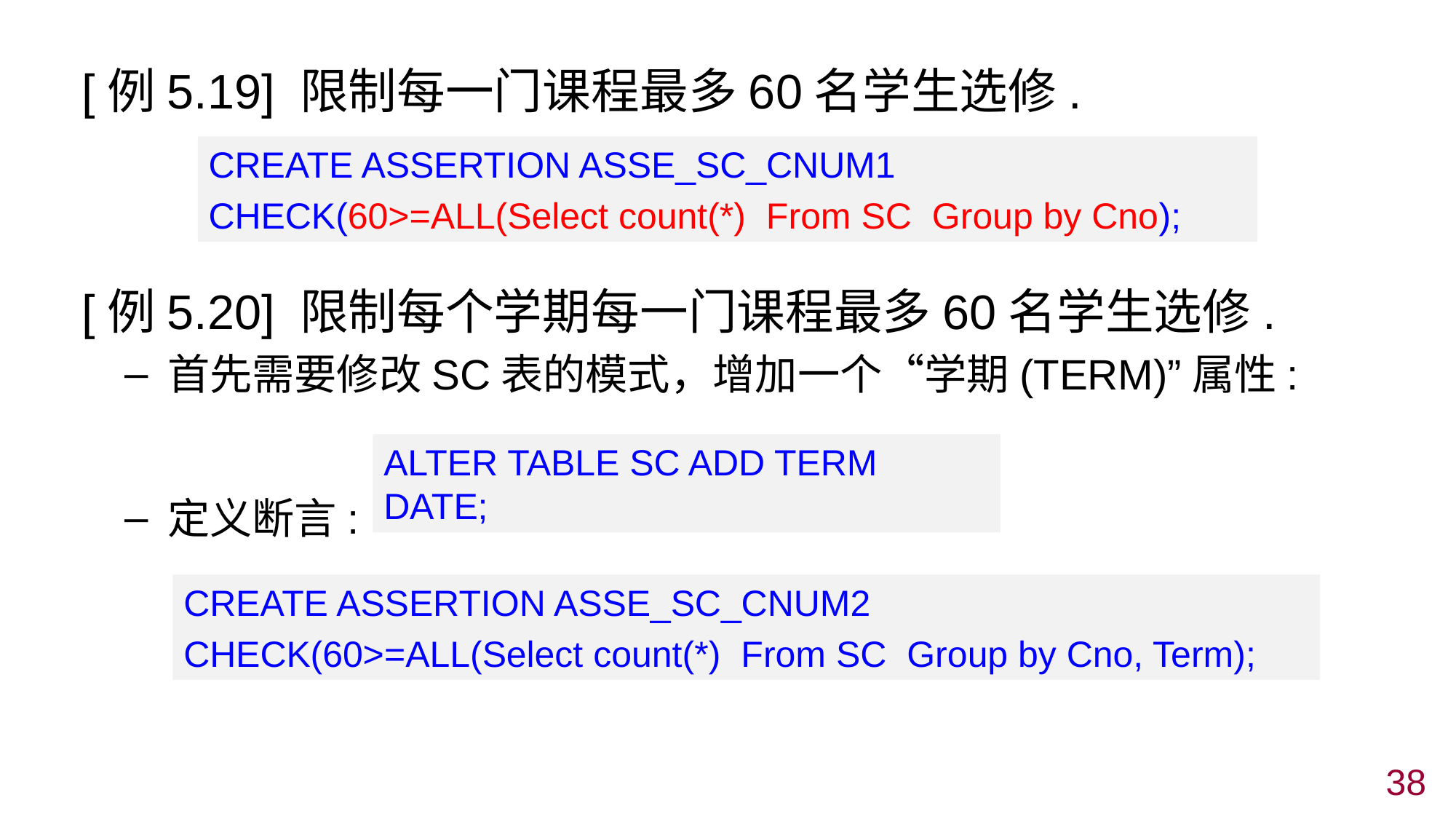

[例5.19] 限制每一门课程最多60名学生选修.

[例5.20] 限制每个学期每一门课程最多60名学生选修.
首先需要修改SC表的模式，增加一个“学期(TERM)”属性:

定义断言:

CREATE ASSERTION ASSE_SC_CNUM1
CHECK(60>=ALL(Select count(*)  From SC  Group by Cno);
ALTER TABLE SC ADD TERM DATE;
CREATE ASSERTION ASSE_SC_CNUM2
CHECK(60>=ALL(Select count(*)  From SC  Group by Cno, Term);
38